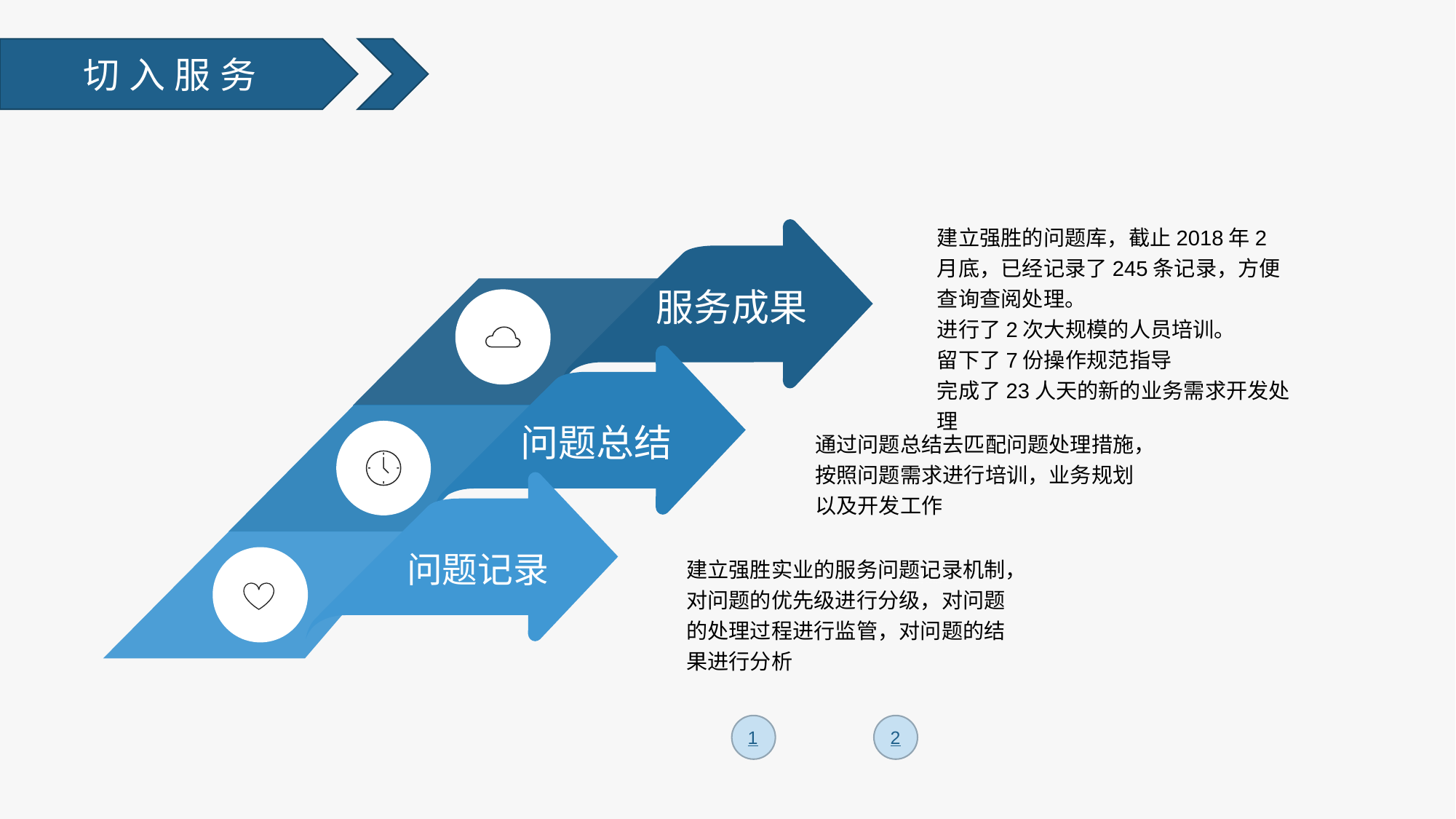

切入服务

建立强胜的问题库，截止2018年2月底，已经记录了245条记录，方便查询查阅处理。
进行了2次大规模的人员培训。
留下了7份操作规范指导
完成了23人天的新的业务需求开发处理
服务成果

问题总结

通过问题总结去匹配问题处理措施，按照问题需求进行培训，业务规划以及开发工作

问题记录

建立强胜实业的服务问题记录机制，对问题的优先级进行分级，对问题的处理过程进行监管，对问题的结果进行分析

1

2